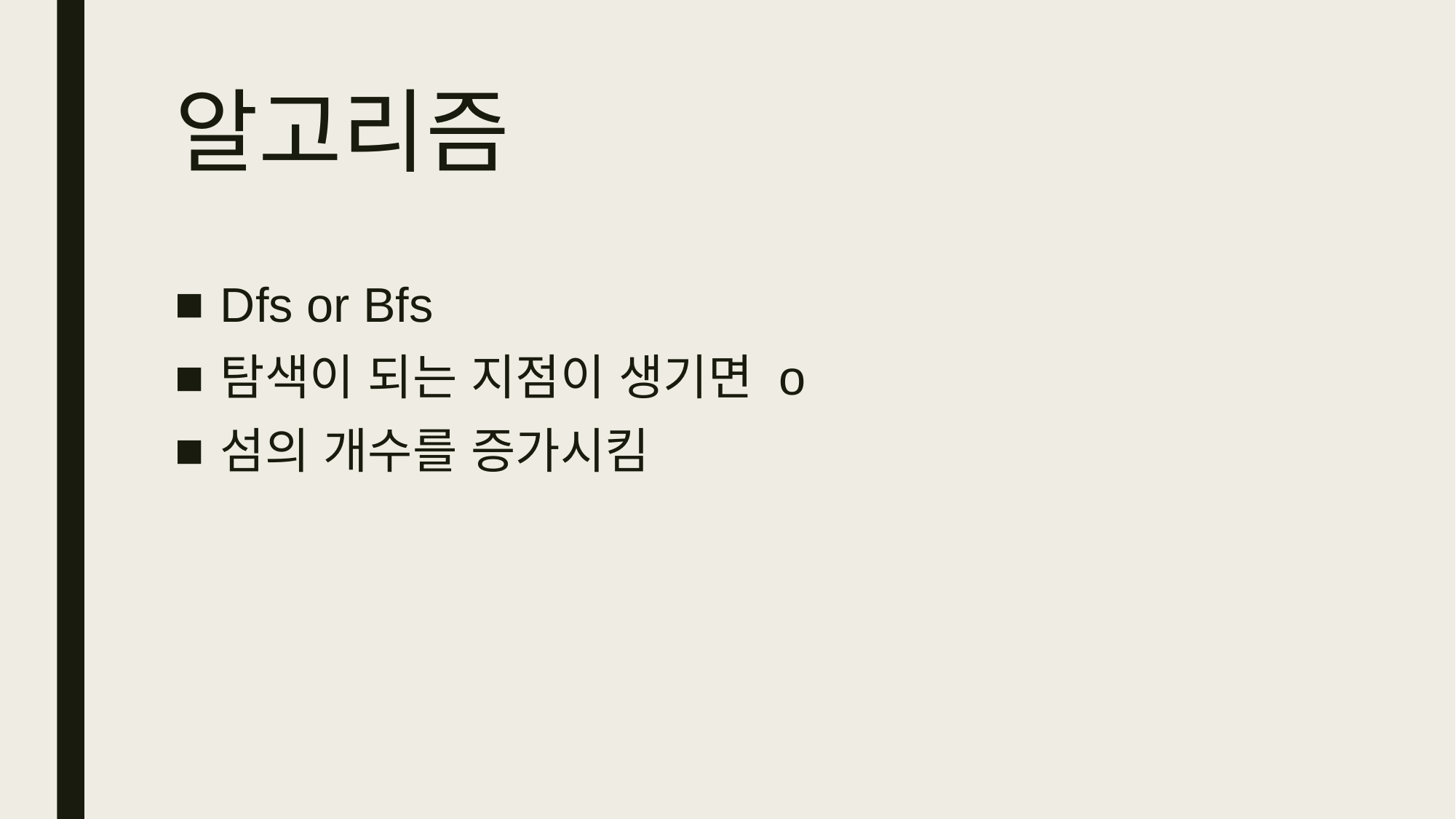

# 알고리즘
Dfs or Bfs
탐색이 되는 지점이 생기면 o
섬의 개수를 증가시킴